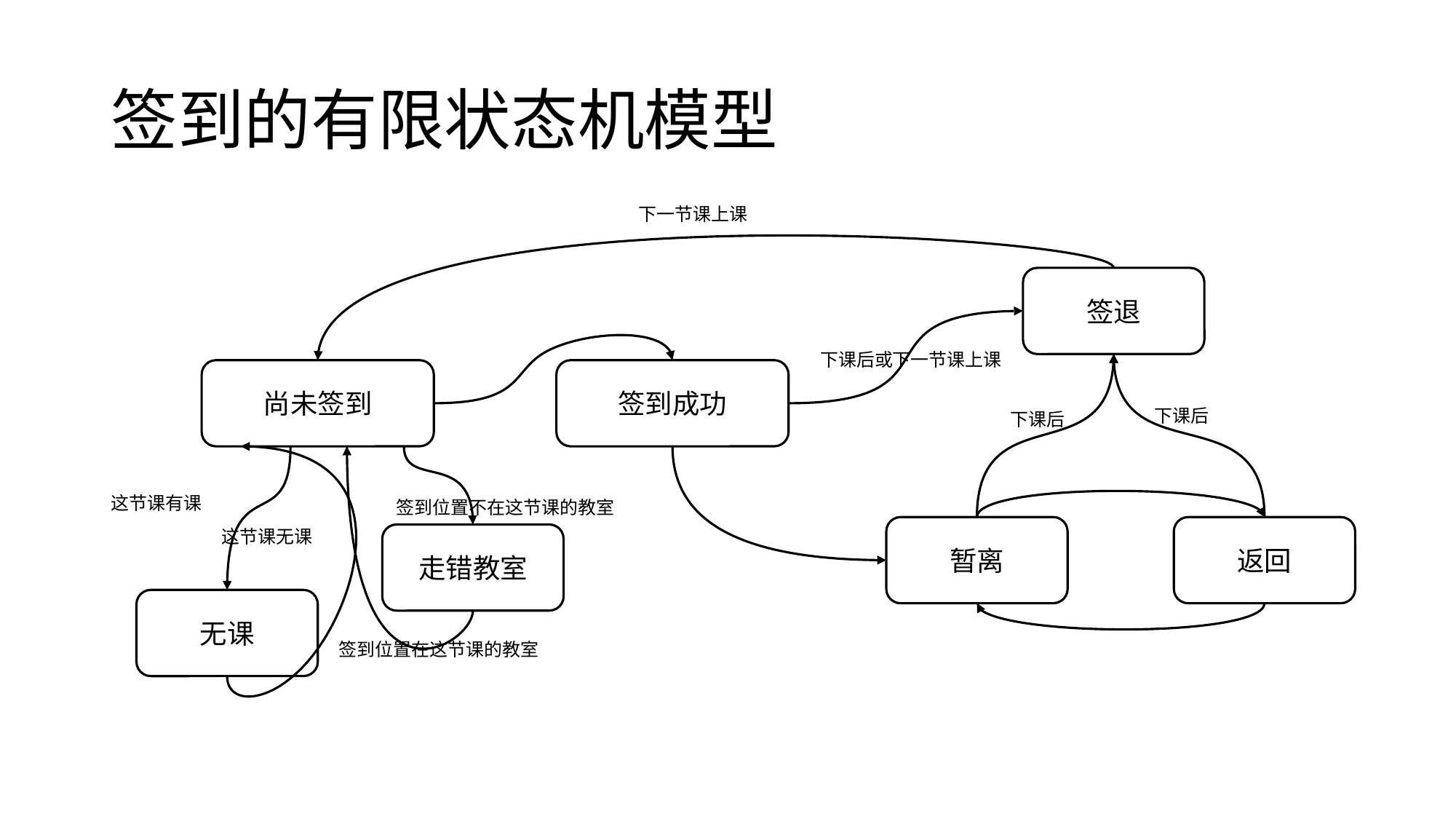

# 签到的有限状态机模型
下一节课上课
签退
下课后或下一节课上课
尚未签到
签到成功
下课后
下课后
这节课有课
签到位置不在这节课的教室
暂离
返回
这节课无课
走错教室
无课
签到位置在这节课的教室